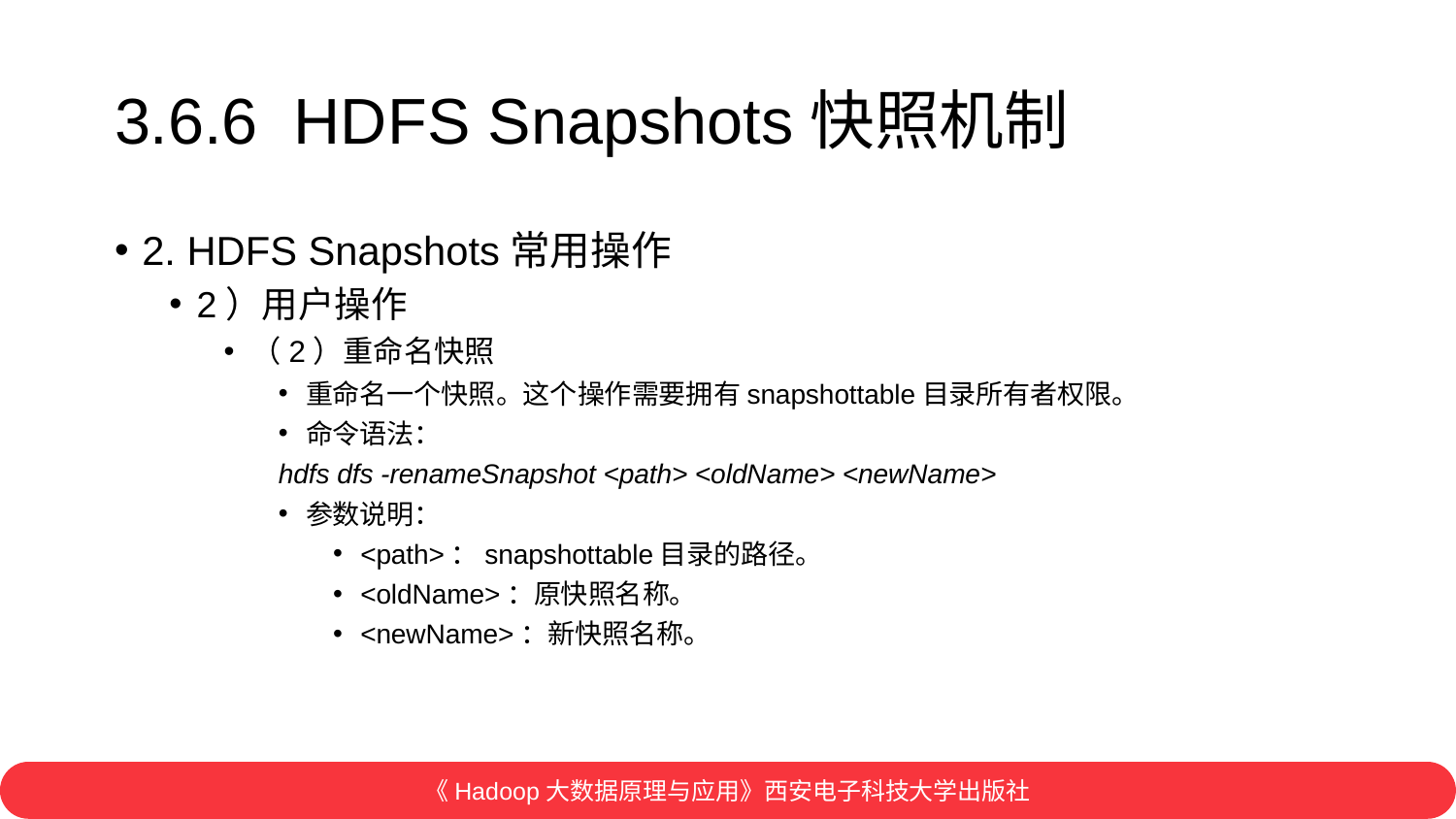

# 3.6.6  HDFS Snapshots快照机制
2. HDFS Snapshots常用操作
2）用户操作
（2）重命名快照
重命名一个快照。这个操作需要拥有snapshottable目录所有者权限。
命令语法：
hdfs dfs -renameSnapshot <path> <oldName> <newName>
参数说明：
<path>：snapshottable目录的路径。
<oldName>：原快照名称。
<newName>：新快照名称。